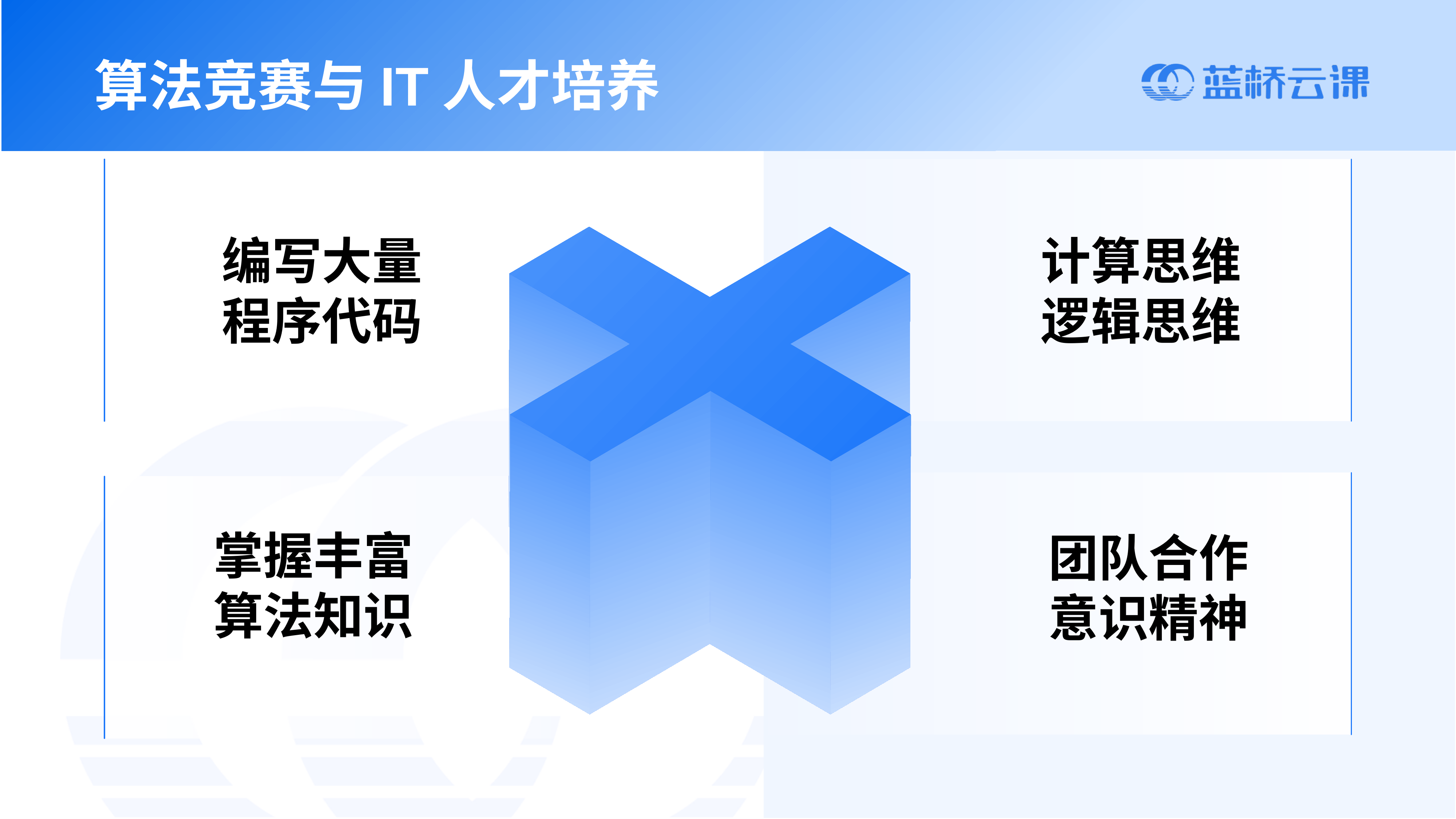

算法竞赛与IT人才培养

编写大量
程序代码

计算思维
逻辑思维

掌握丰富
算法知识
团队合作
意识精神